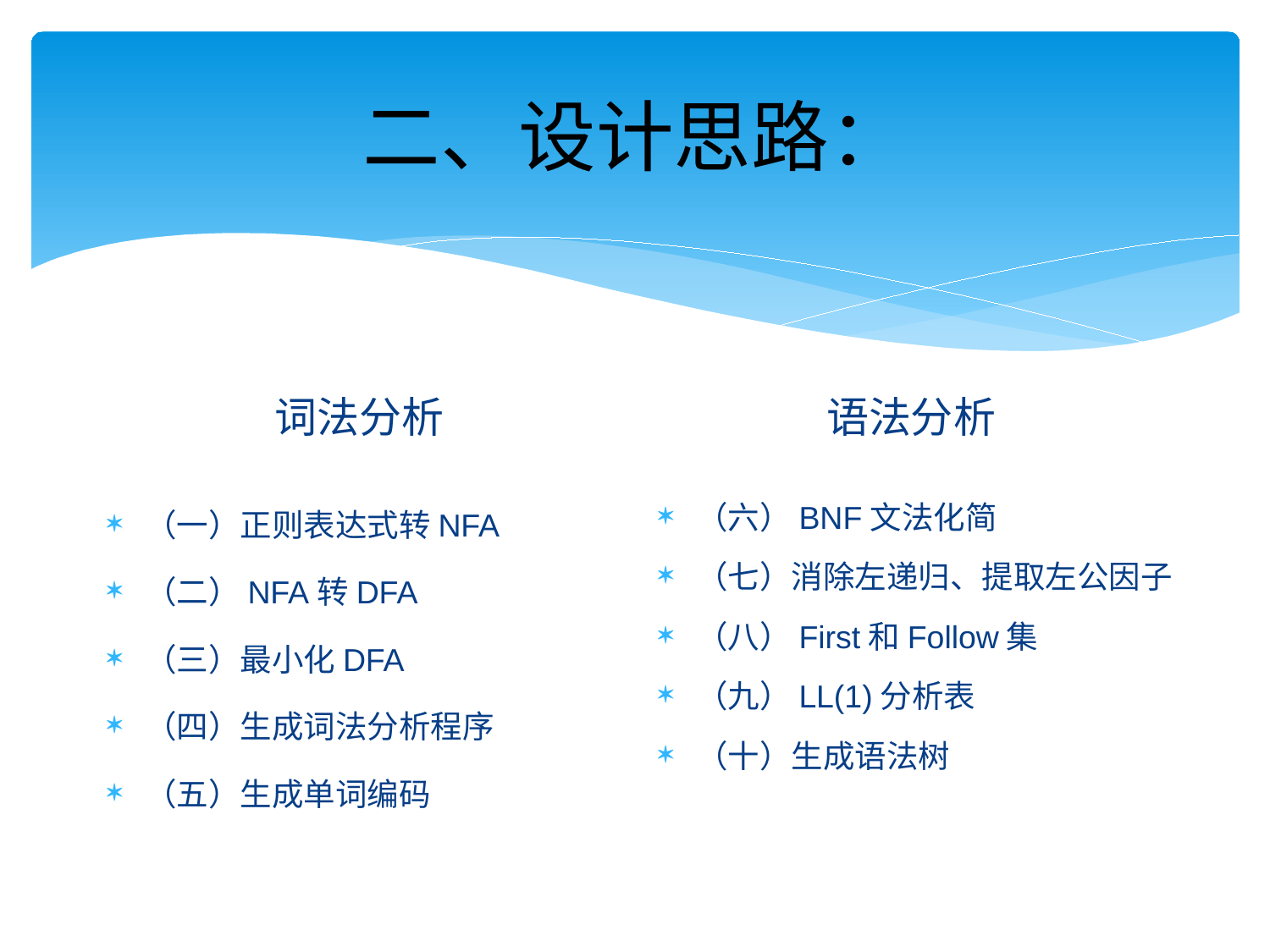

# 二、设计思路：
语法分析
词法分析
（一）正则表达式转NFA
（二）NFA转DFA
（三）最小化DFA
（四）生成词法分析程序
（五）生成单词编码
（六）BNF文法化简
（七）消除左递归、提取左公因子
（八）First和Follow集
（九）LL(1)分析表
（十）生成语法树